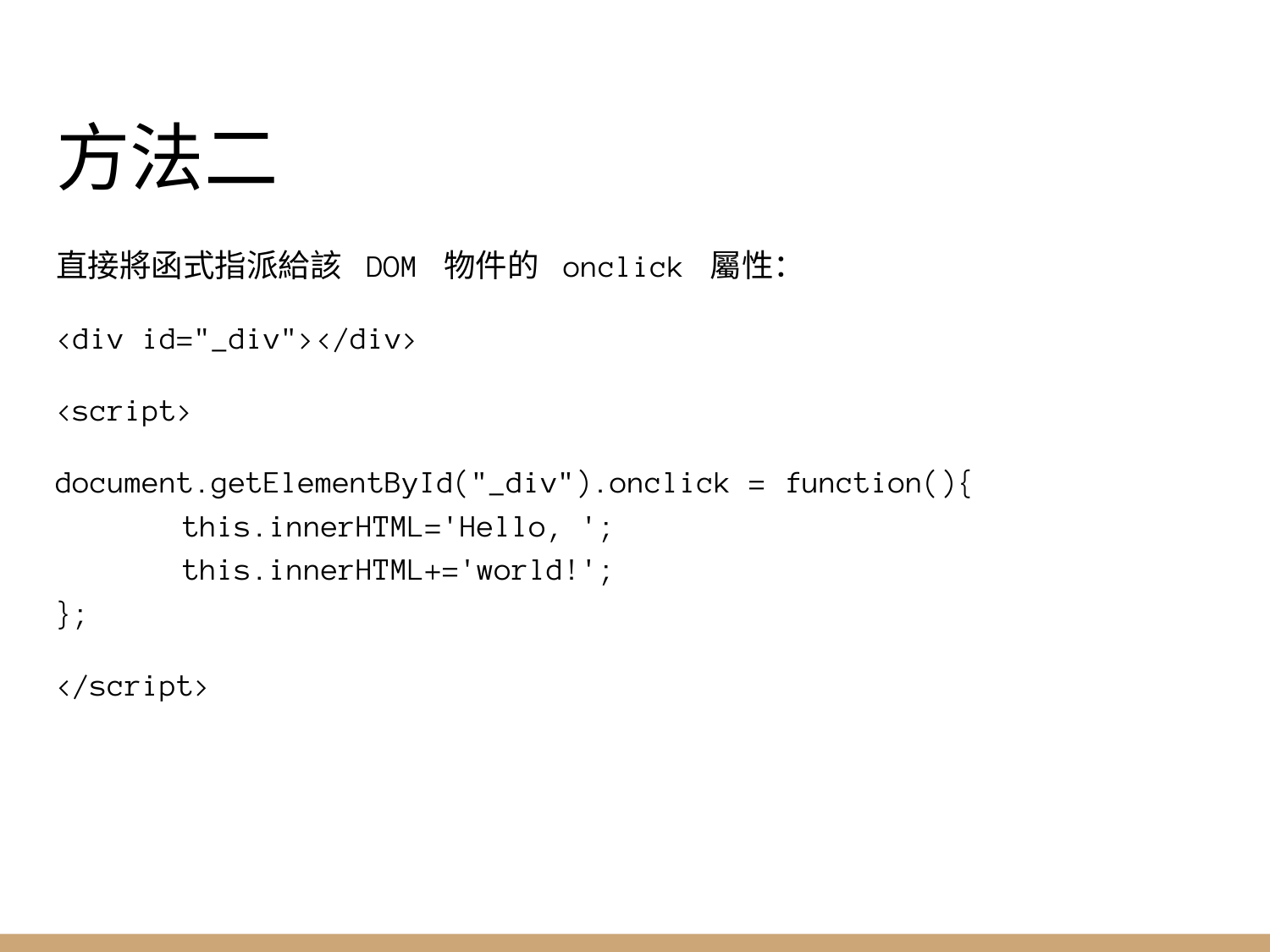

# 方法二
直接將函式指派給該 DOM 物件的 onclick 屬性：
<div id="_div"></div>
<script>
document.getElementById("_div").onclick = function(){
	this.innerHTML='Hello, ';
	this.innerHTML+='world!';
};
</script>